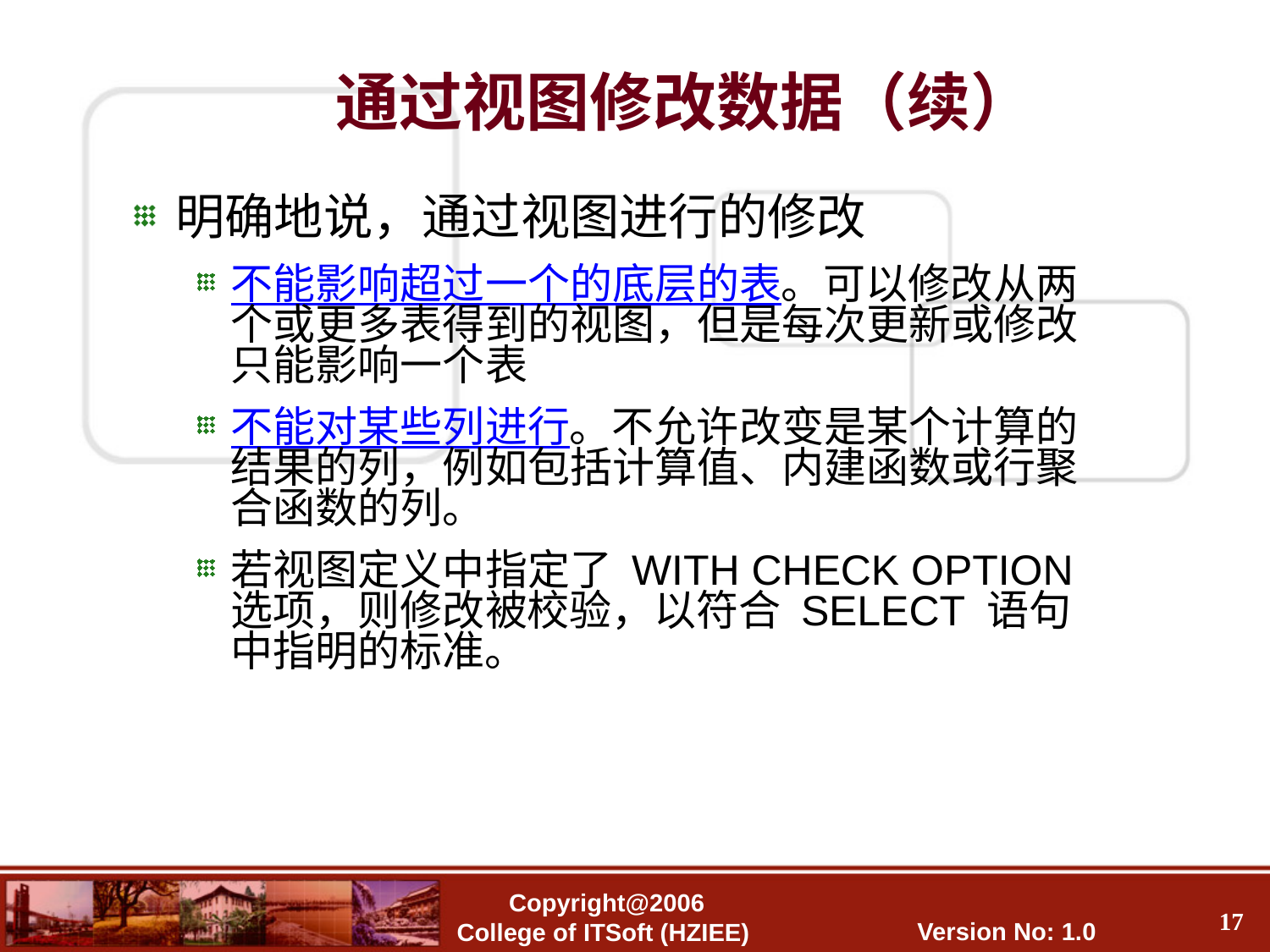

# 通过视图修改数据（续）
明确地说，通过视图进行的修改
不能影响超过一个的底层的表。可以修改从两个或更多表得到的视图，但是每次更新或修改只能影响一个表
不能对某些列进行。不允许改变是某个计算的结果的列，例如包括计算值、内建函数或行聚合函数的列。
若视图定义中指定了 WITH CHECK OPTION 选项，则修改被校验，以符合 SELECT 语句中指明的标准。